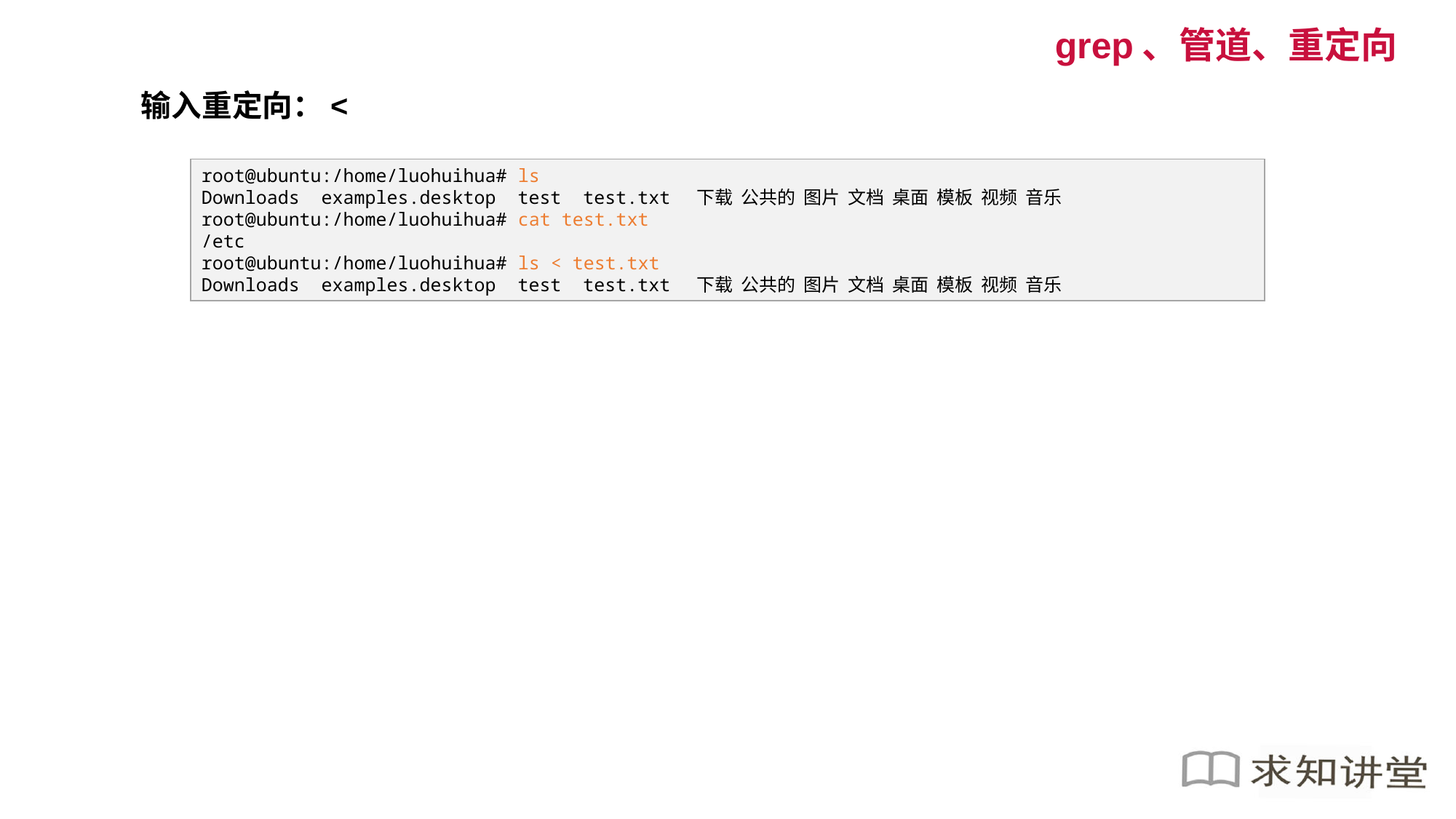

grep、管道、重定向
输入重定向：<
root@ubuntu:/home/luohuihua# ls
Downloads  examples.desktop  test  test.txt  下载  公共的  图片  文档  桌面  模板  视频  音乐
root@ubuntu:/home/luohuihua# cat test.txt
/etc
root@ubuntu:/home/luohuihua# ls < test.txt
Downloads  examples.desktop  test  test.txt  下载  公共的  图片  文档  桌面  模板  视频  音乐